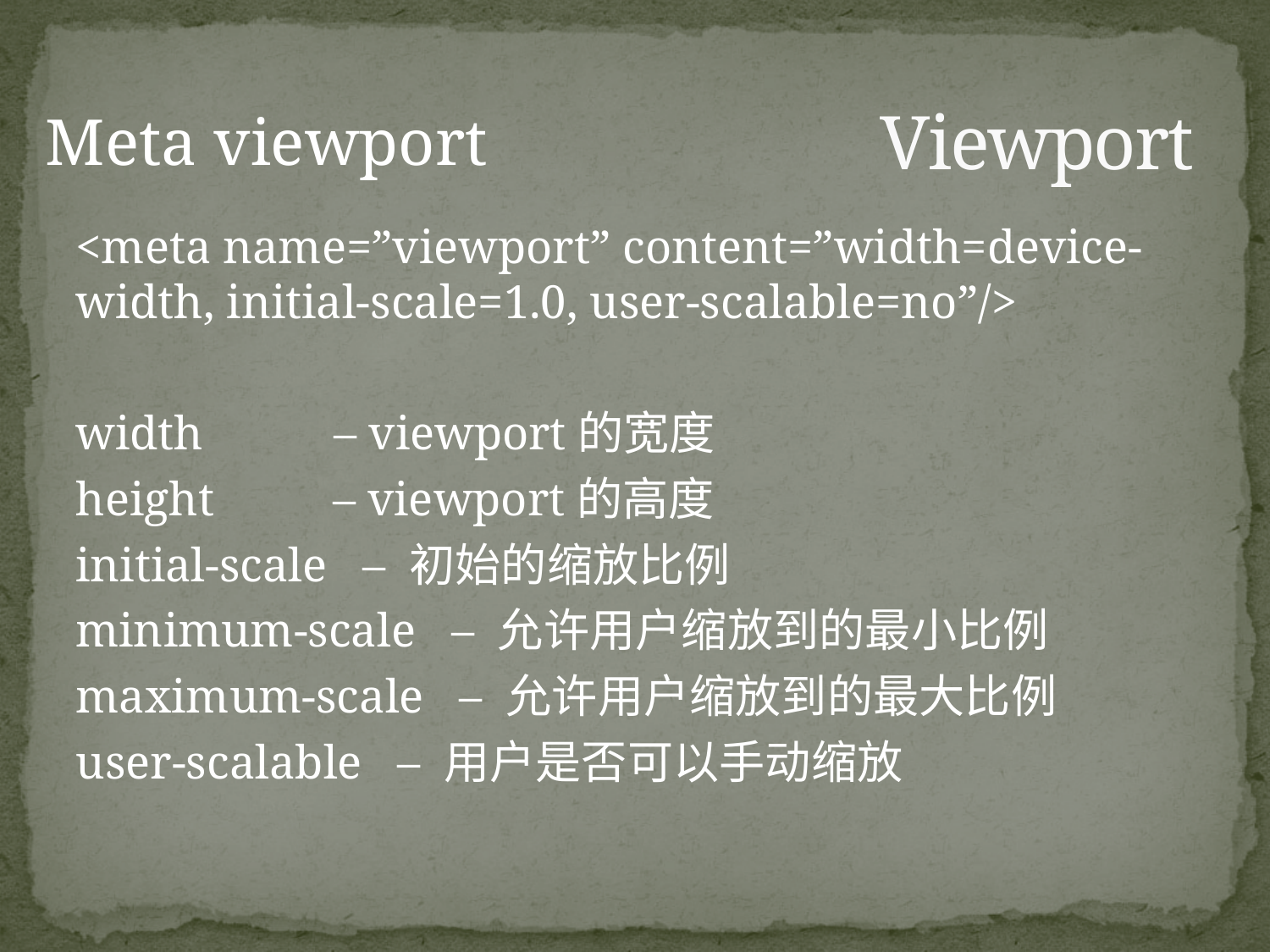

# Viewport
Meta viewport
<meta name=”viewport” content=”width=device-width, initial-scale=1.0, user-scalable=no”/>

width           – viewport的宽度
height          – viewport的高度
initial-scale   – 初始的缩放比例
minimum-scale   – 允许用户缩放到的最小比例
maximum-scale   – 允许用户缩放到的最大比例
user-scalable   – 用户是否可以手动缩放